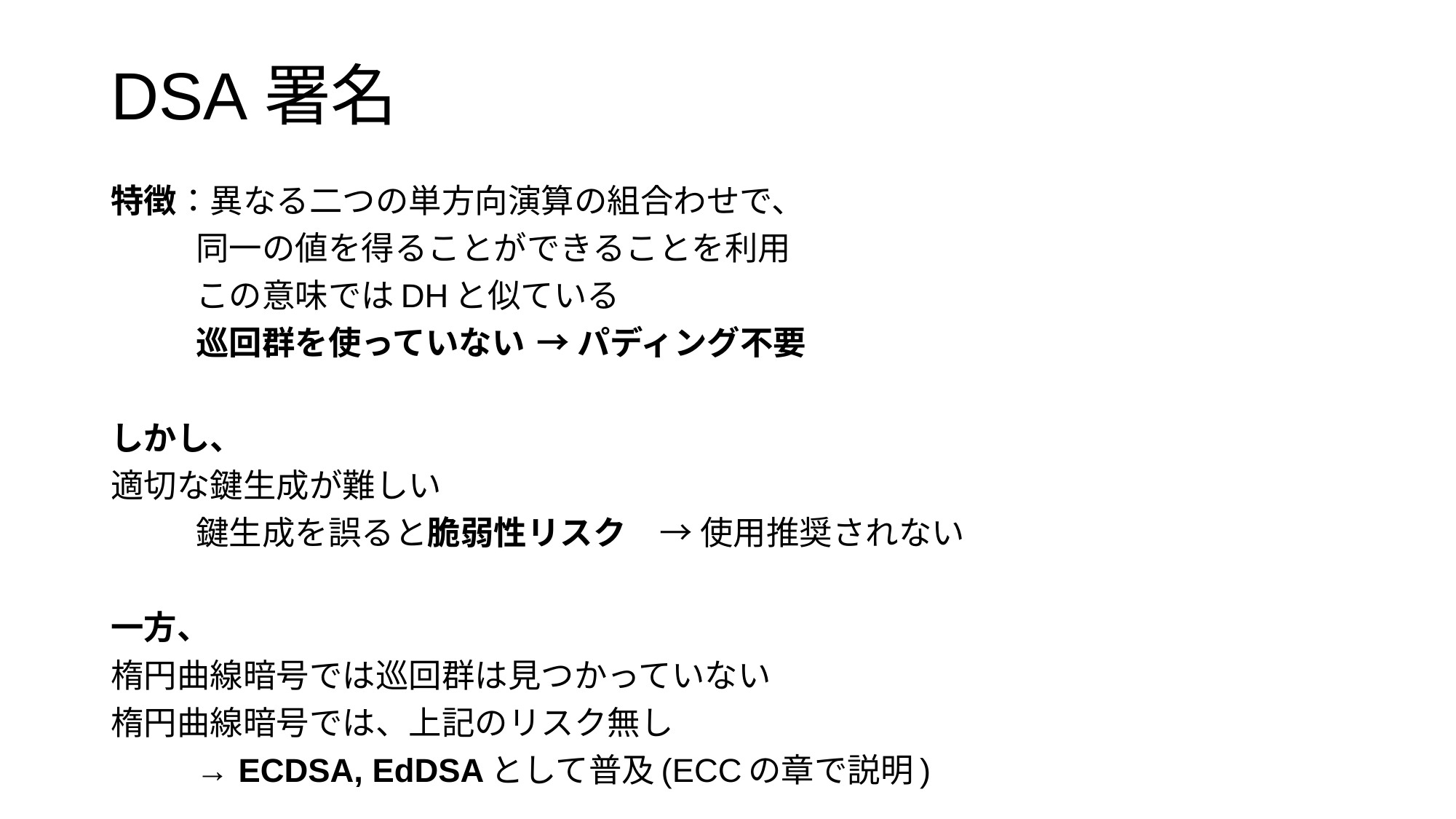

# DSA署名
特徴：異なる二つの単方向演算の組合わせで、
	同一の値を得ることができることを利用
	この意味ではDHと似ている
	巡回群を使っていない	→ パディング不要

しかし、
適切な鍵生成が難しい
	鍵生成を誤ると脆弱性リスク　→ 使用推奨されない

一方、
楕円曲線暗号では巡回群は見つかっていない
楕円曲線暗号では、上記のリスク無し
	→ ECDSA, EdDSAとして普及(ECCの章で説明)